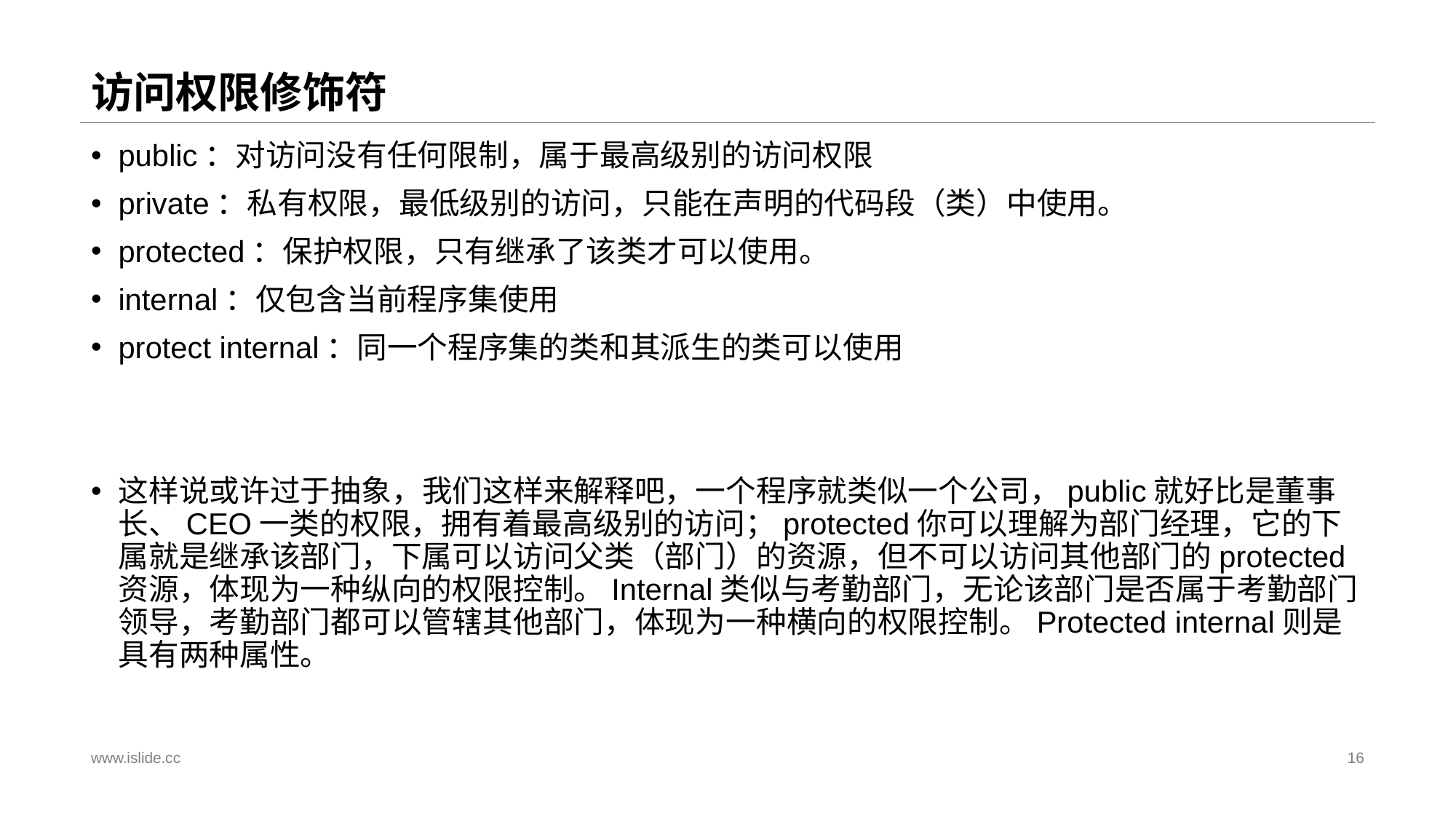

# 访问权限修饰符
public：对访问没有任何限制，属于最高级别的访问权限
private：私有权限，最低级别的访问，只能在声明的代码段（类）中使用。
protected：保护权限，只有继承了该类才可以使用。
internal：仅包含当前程序集使用
protect internal：同一个程序集的类和其派生的类可以使用

这样说或许过于抽象，我们这样来解释吧，一个程序就类似一个公司，public就好比是董事长、CEO一类的权限，拥有着最高级别的访问；protected你可以理解为部门经理，它的下属就是继承该部门，下属可以访问父类（部门）的资源，但不可以访问其他部门的protected资源，体现为一种纵向的权限控制。Internal类似与考勤部门，无论该部门是否属于考勤部门领导，考勤部门都可以管辖其他部门，体现为一种横向的权限控制。Protected internal则是具有两种属性。
www.islide.cc
16